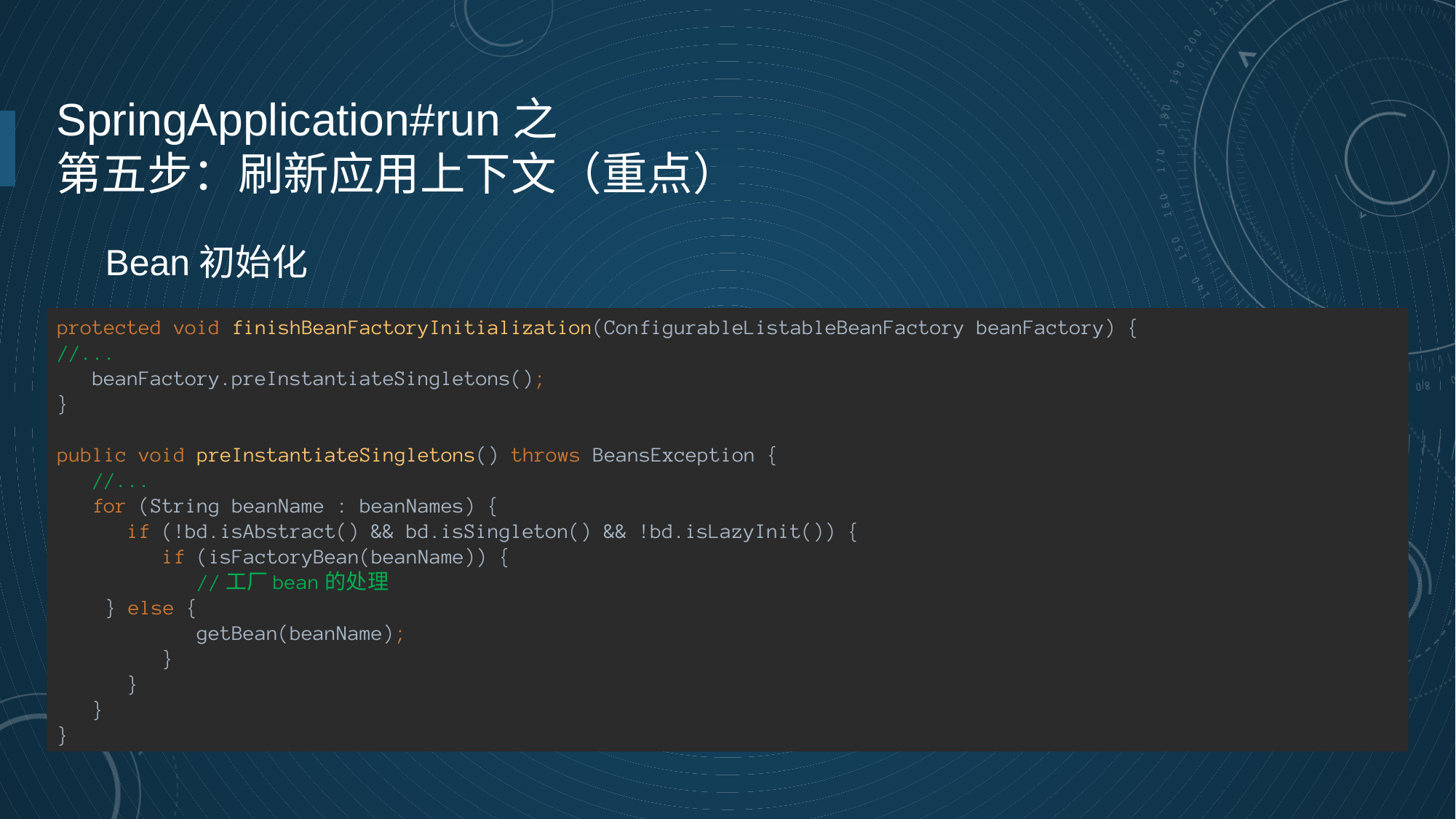

# SpringApplication#run之 第五步：刷新应用上下文（重点）
Bean初始化
protected void finishBeanFactoryInitialization(ConfigurableListableBeanFactory beanFactory) {
//...
   beanFactory.preInstantiateSingletons();
}

public void preInstantiateSingletons() throws BeansException {
   //...
   for (String beanName : beanNames) {
      if (!bd.isAbstract() && bd.isSingleton() && !bd.isLazyInit()) {
         if (isFactoryBean(beanName)) {
            //工厂bean的处理
         } else {
            getBean(beanName);
         }
      }
   }
}